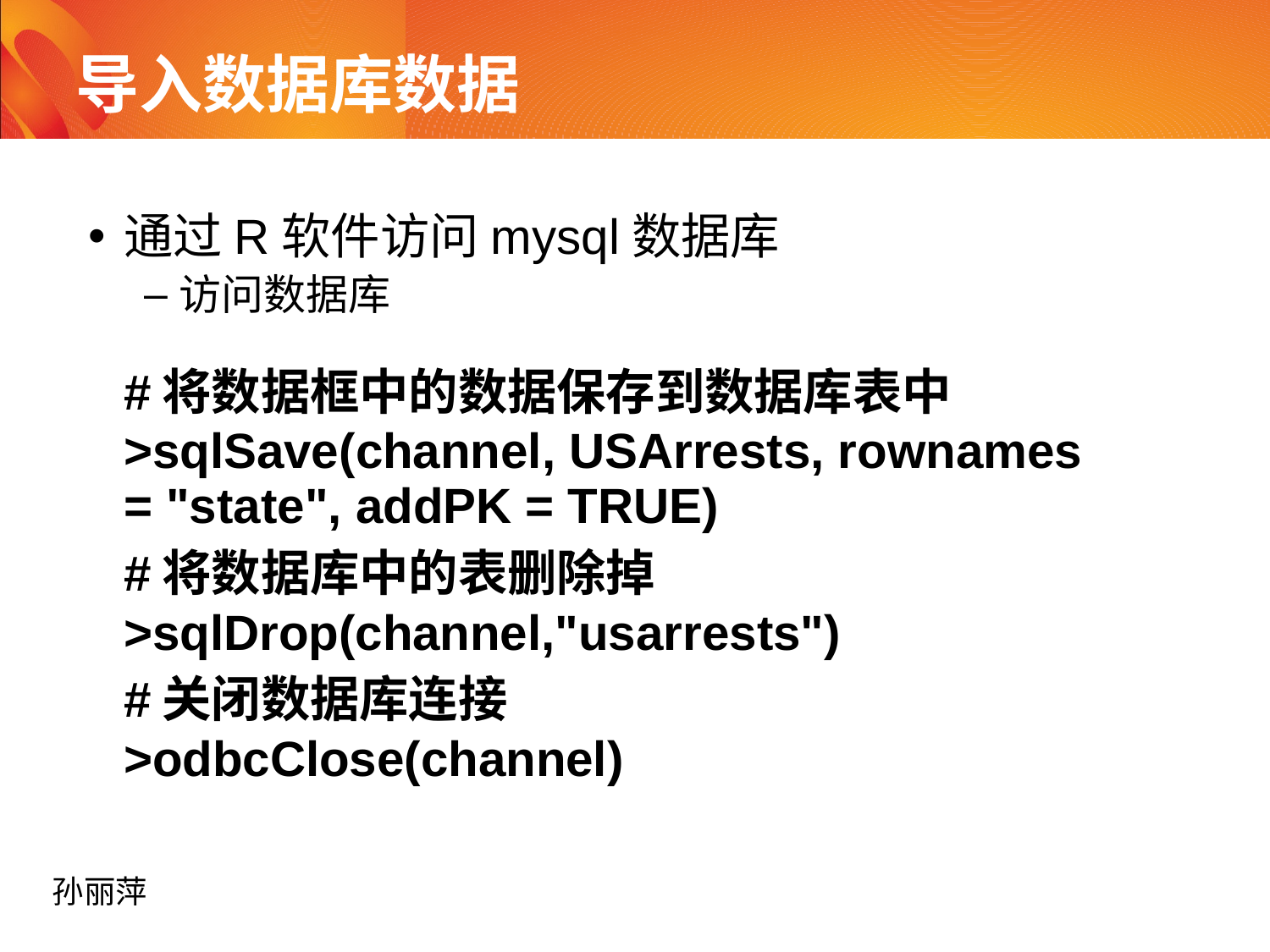

# 导入数据库数据
通过R软件访问mysql数据库
访问数据库

| #将数据框中的数据保存到数据库表中 >sqlSave(channel, USArrests, rownames = "state", addPK = TRUE) #将数据库中的表删除掉 >sqlDrop(channel,"usarrests") #关闭数据库连接 >odbcClose(channel) |
| --- |
20